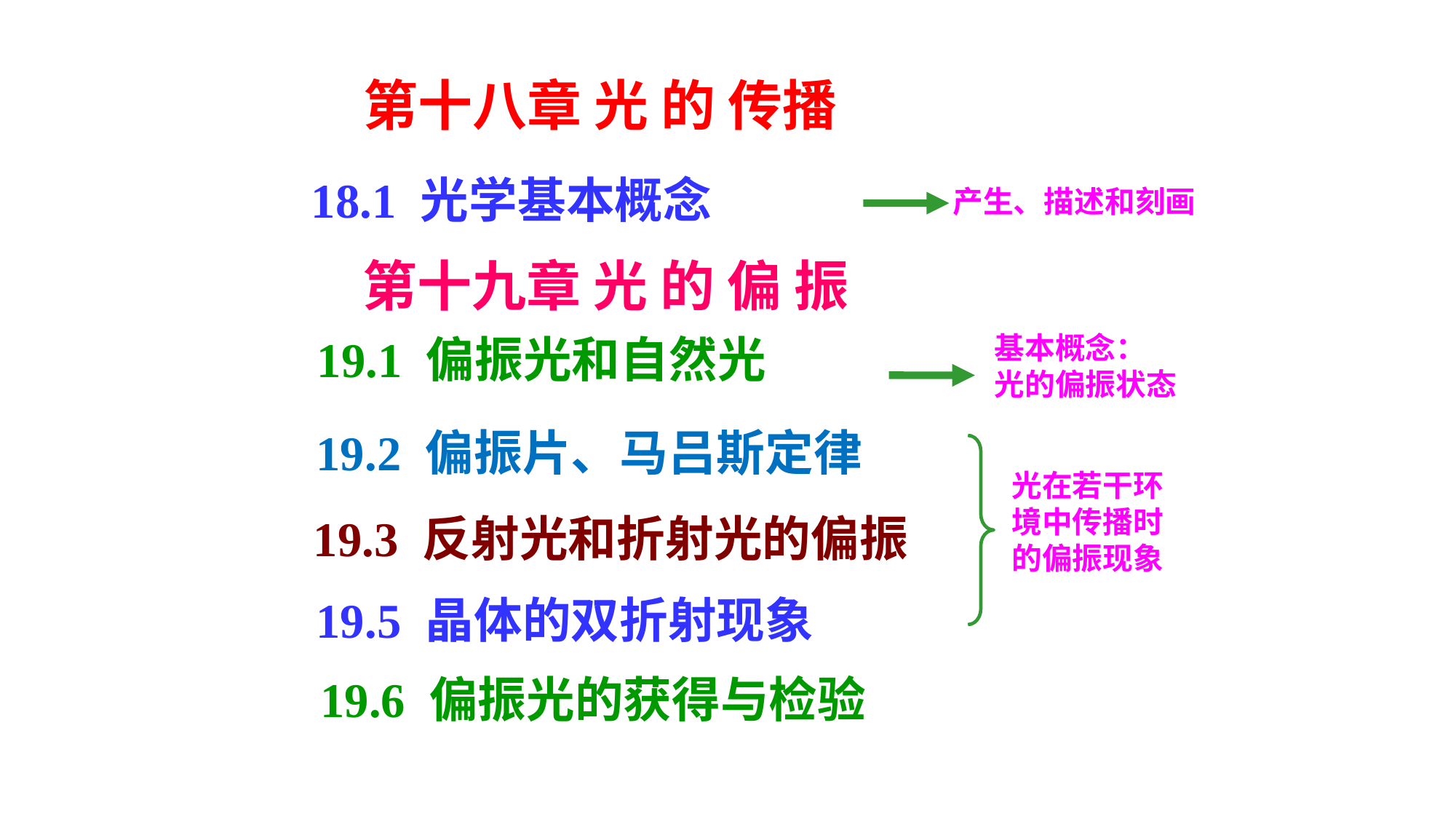

第十八章 光 的 传播
18.1 光学基本概念
产生、描述和刻画

第十九章 光 的 偏 振
19.1 偏振光和自然光
基本概念：
光的偏振状态

19.2 偏振片、马吕斯定律

光在若干环境中传播时的偏振现象
19.3 反射光和折射光的偏振
19.5 晶体的双折射现象
19.6 偏振光的获得与检验